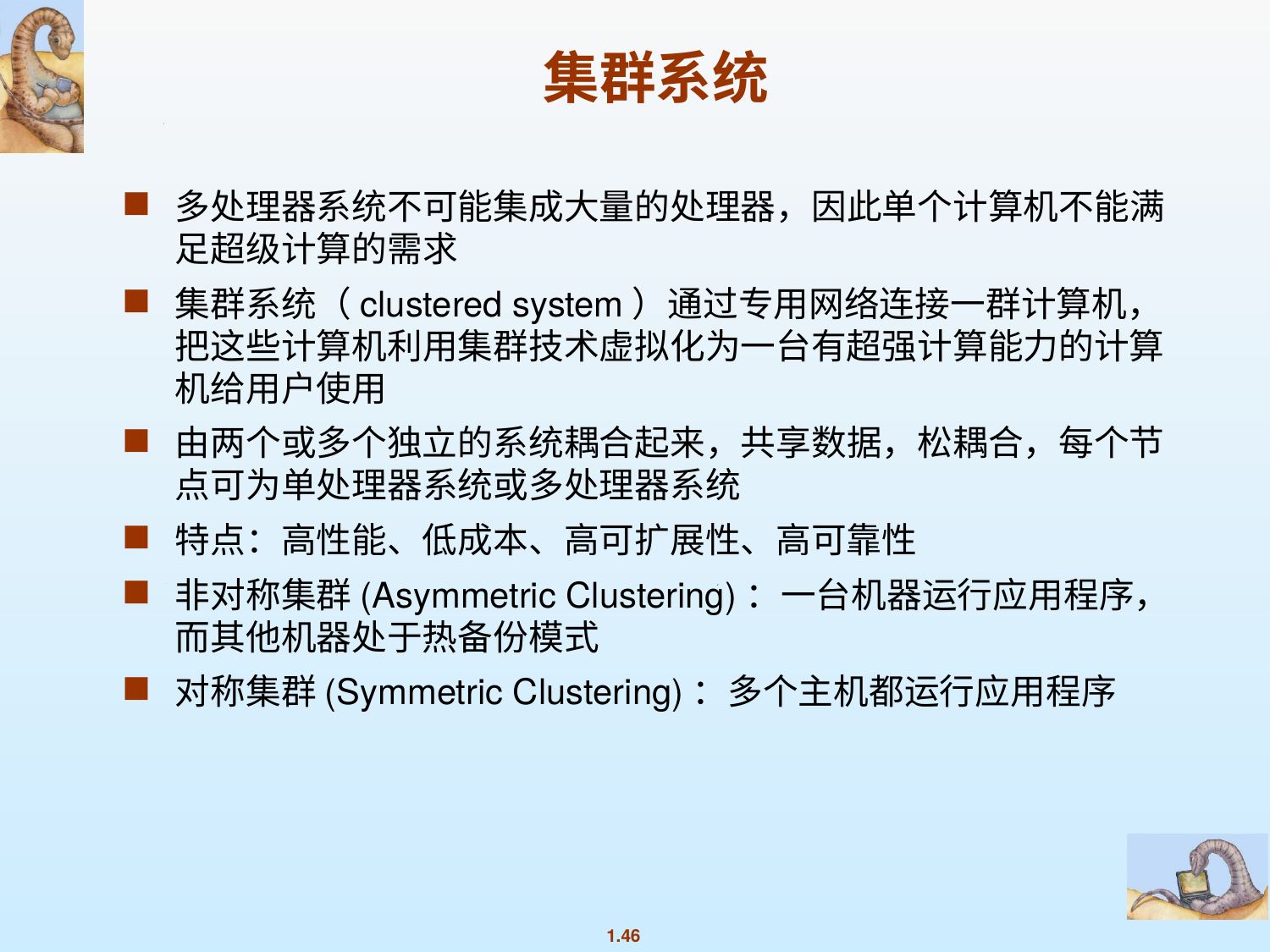

# 集群系统
多处理器系统不可能集成大量的处理器，因此单个计算机不能满足超级计算的需求
集群系统（clustered system）通过专用网络连接一群计算机，把这些计算机利用集群技术虚拟化为一台有超强计算能力的计算机给用户使用
由两个或多个独立的系统耦合起来，共享数据，松耦合，每个节点可为单处理器系统或多处理器系统
特点：高性能、低成本、高可扩展性、高可靠性
非对称集群(Asymmetric Clustering)：一台机器运行应用程序，而其他机器处于热备份模式
对称集群(Symmetric Clustering)：多个主机都运行应用程序